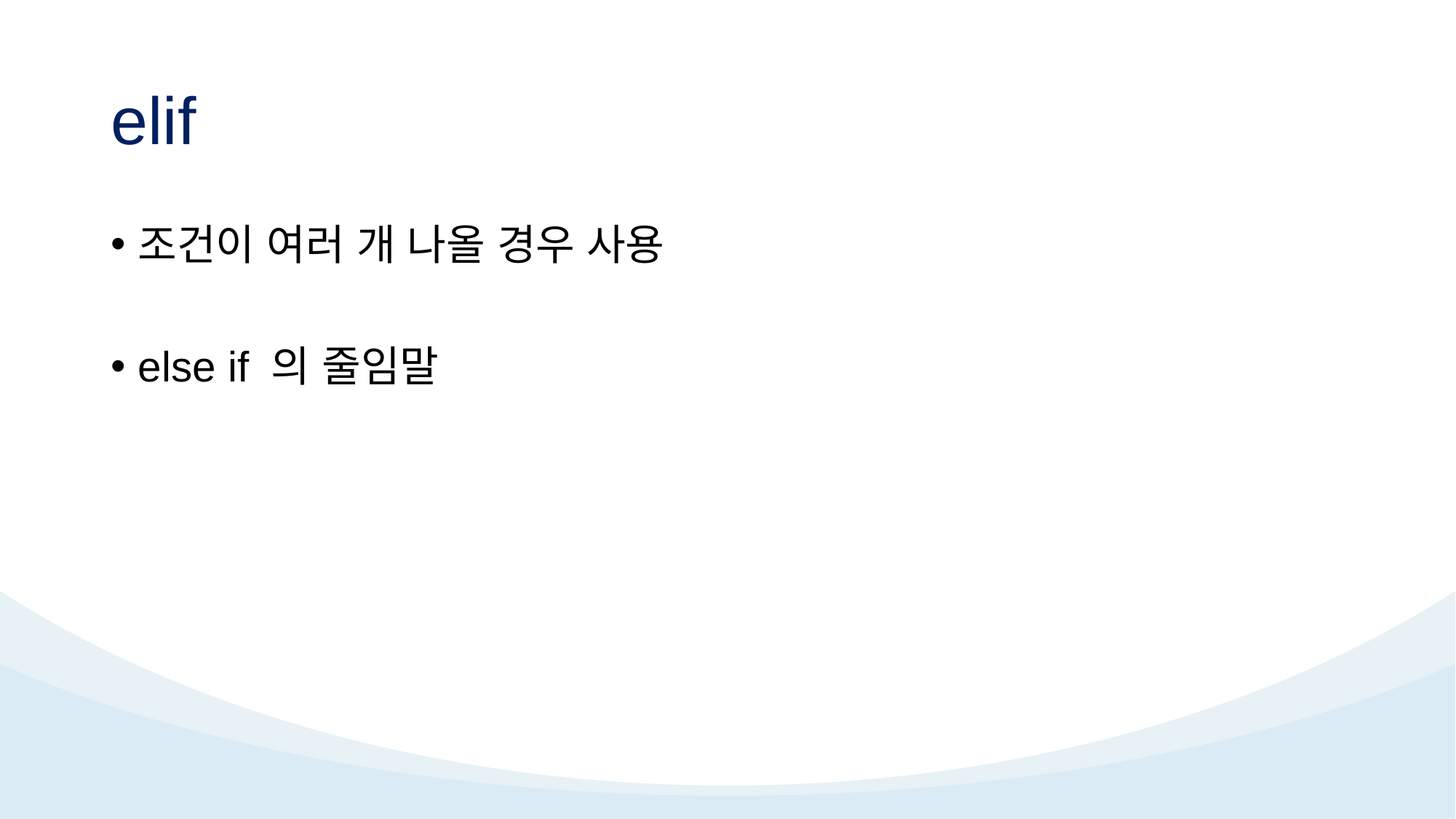

# elif
조건이 여러 개 나올 경우 사용

else if 의 줄임말